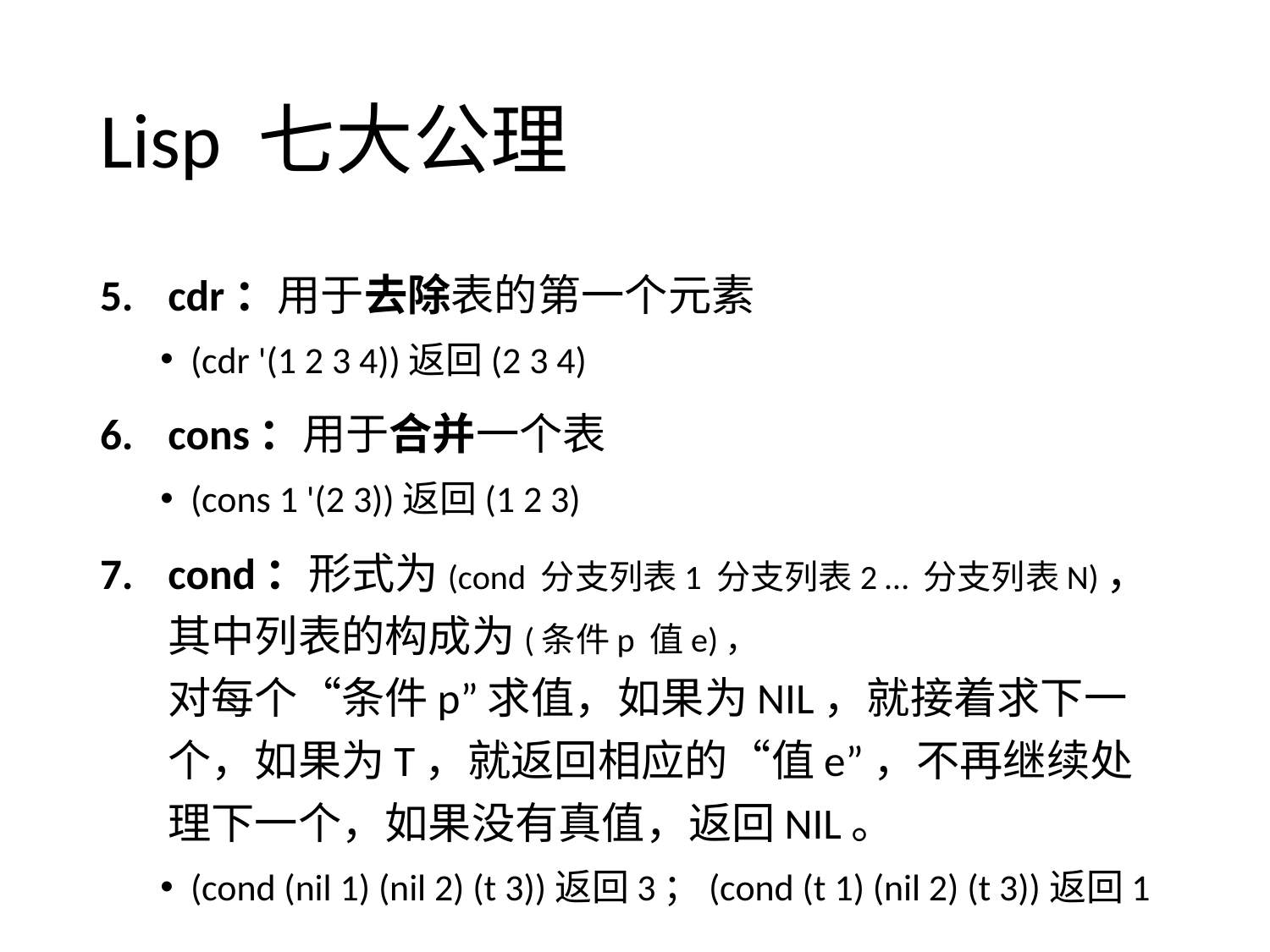

# Lisp 七大公理
cdr：用于去除表的第一个元素
(cdr '(1 2 3 4))返回(2 3 4)
cons：用于合并一个表
(cons 1 '(2 3))返回(1 2 3)
cond：形式为(cond 分支列表1 分支列表2 … 分支列表N)，
其中列表的构成为(条件p 值e)，
对每个“条件p”求值，如果为NIL，就接着求下一个，如果为T，就返回相应的“值e”，不再继续处理下一个，如果没有真值，返回NIL。
(cond (nil 1) (nil 2) (t 3))返回3；(cond (t 1) (nil 2) (t 3))返回1